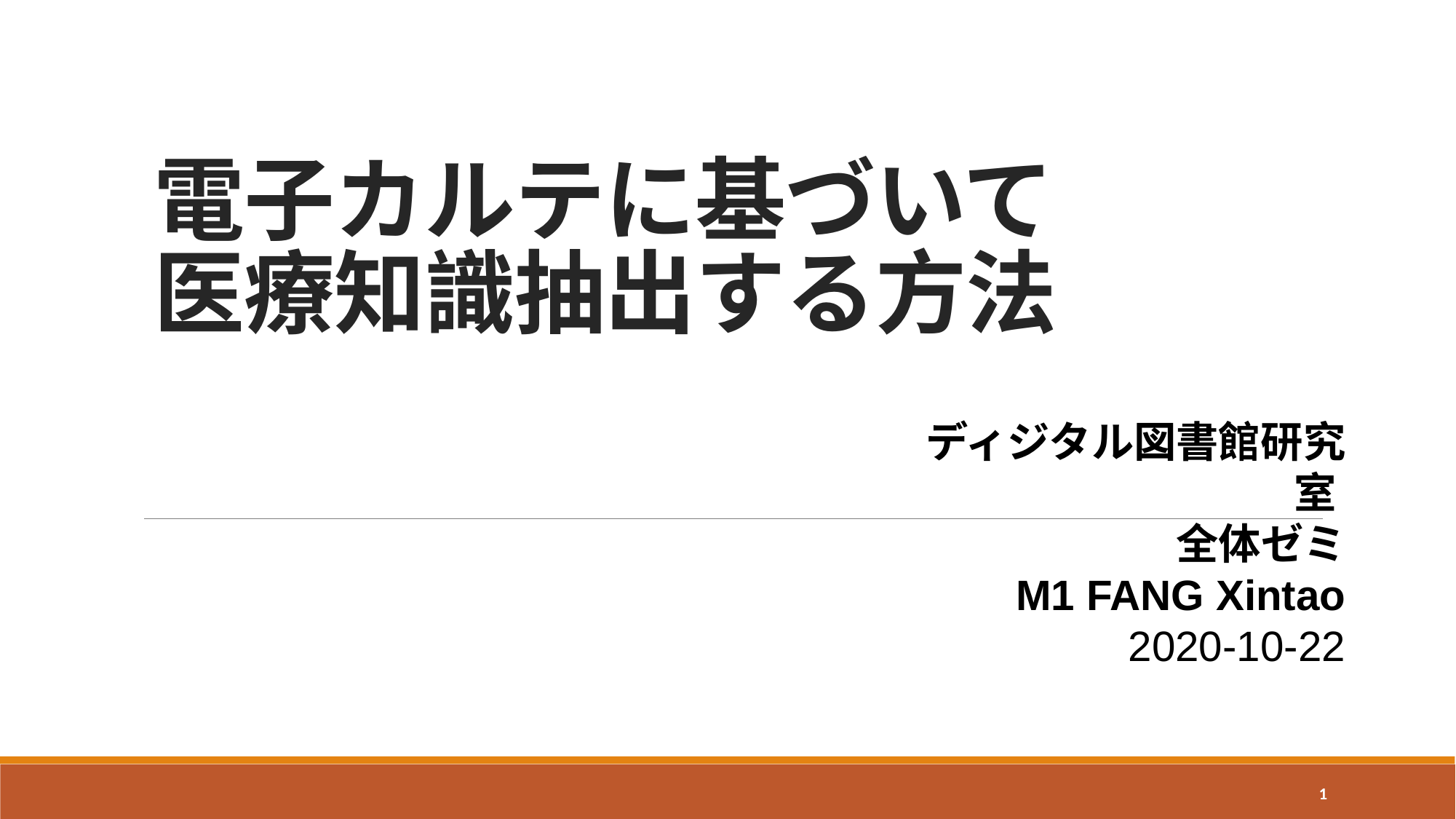

# 電子カルテに基づいて 医療知識抽出する方法
ディジタル図書館研究室 ​
全体ゼミ​
M1 FANG Xintao​
2020-10-22
1